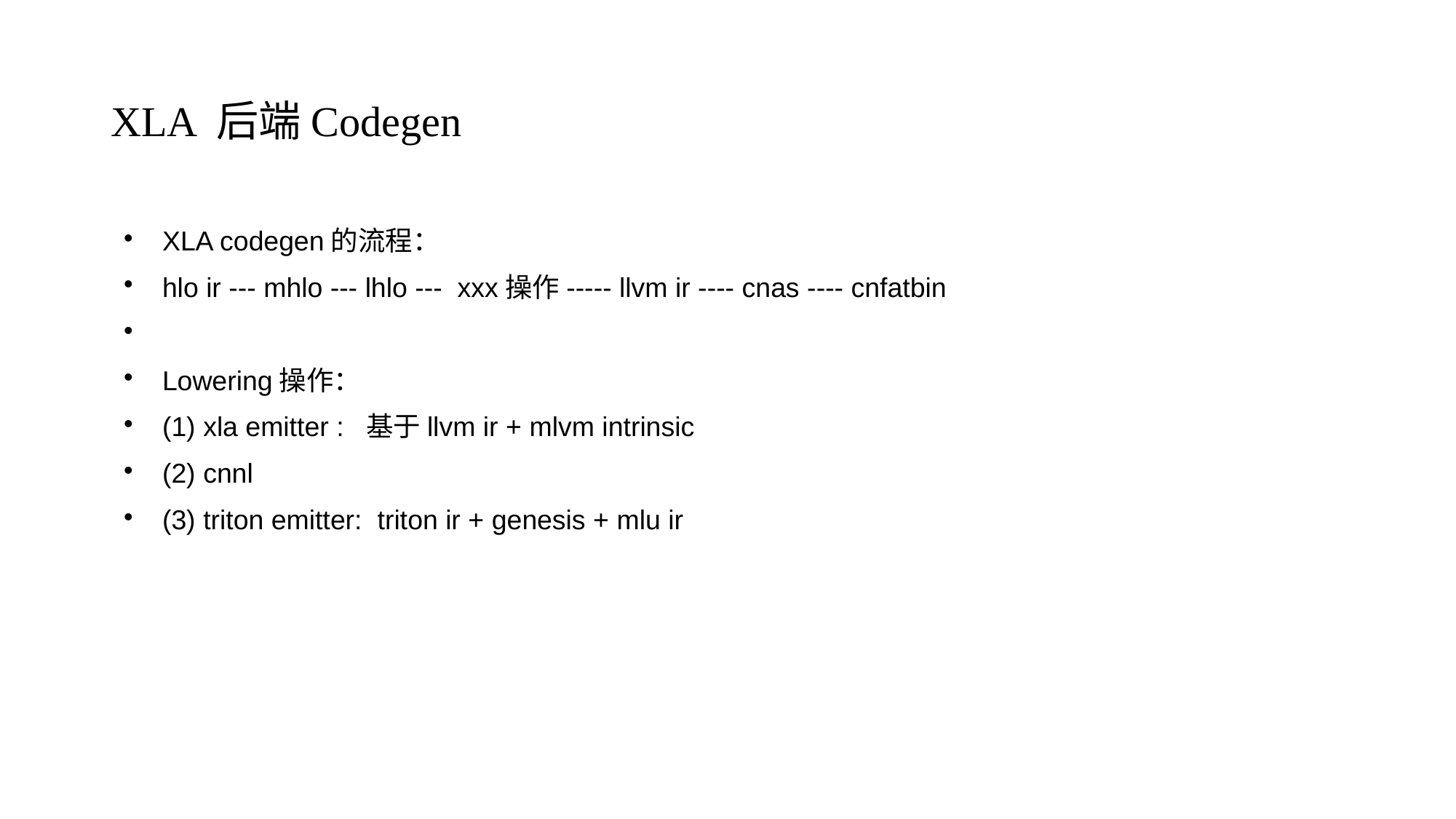

XLA 后端Codegen
XLA codegen的流程：
hlo ir --- mhlo --- lhlo ---  xxx操作----- llvm ir ---- cnas ---- cnfatbin

Lowering操作：
(1) xla emitter :  基于llvm ir + mlvm intrinsic
(2) cnnl
(3) triton emitter:  triton ir + genesis + mlu ir